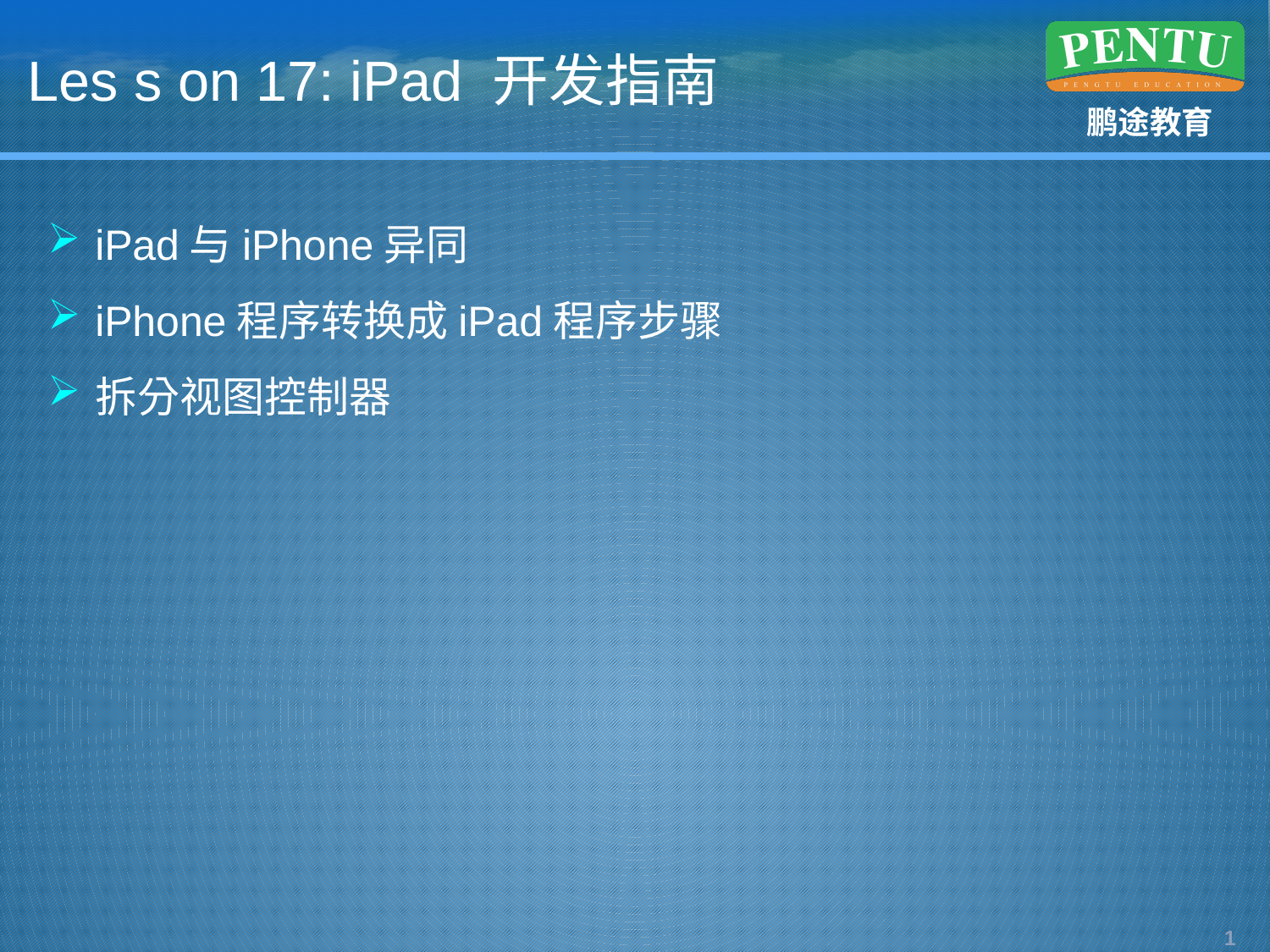

# Les s on 17: iPad 开发指南
iPad与iPhone异同
iPhone程序转换成iPad程序步骤
拆分视图控制器
1